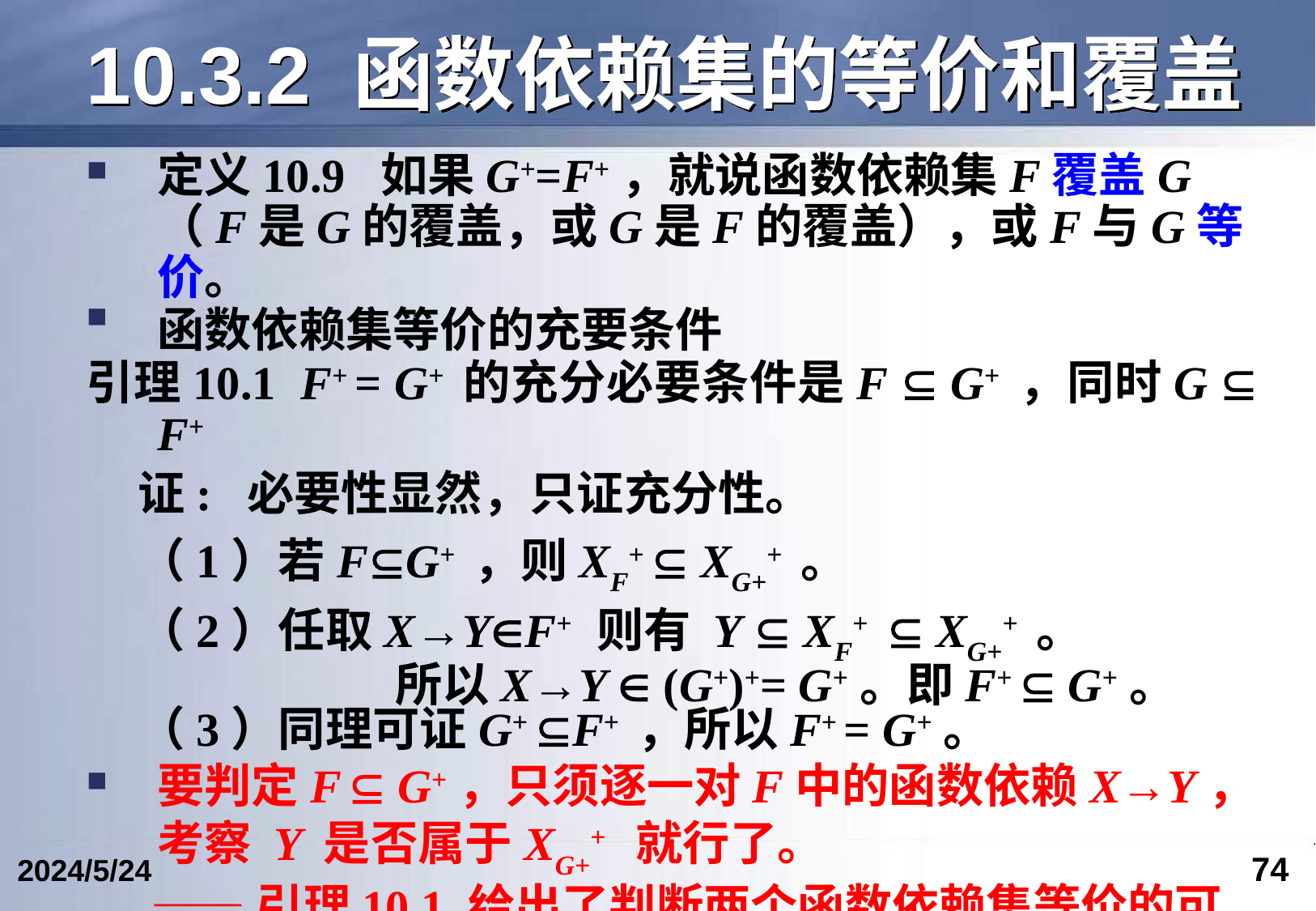

# 10.3.2 函数依赖集的等价和覆盖
定义10.9  如果G+=F+，就说函数依赖集F覆盖G（F是G的覆盖，或G是F的覆盖），或F与G等价。
函数依赖集等价的充要条件
引理10.1  F+ = G+ 的充分必要条件是F ⊆ G+ ，同时G ⊆ F+
证:  必要性显然，只证充分性。
（1）若F⊆G+ ，则XF+ ⊆ XG++ 。
（2）任取X→Y∈F+  则有 Y ⊆ XF+  ⊆ XG++ 。
		     所以X→Y ∈ (G+)+= G+。即F+ ⊆ G+。
（3）同理可证G+ ⊆F+ ，所以F+ = G+。
要判定F ⊆ G+，只须逐一对F中的函数依赖X→Y，考察 Y 是否属于XG++  就行了。
      ——引理10.1 给出了判断两个函数依赖集等价的可行算法。
74
2024/5/24